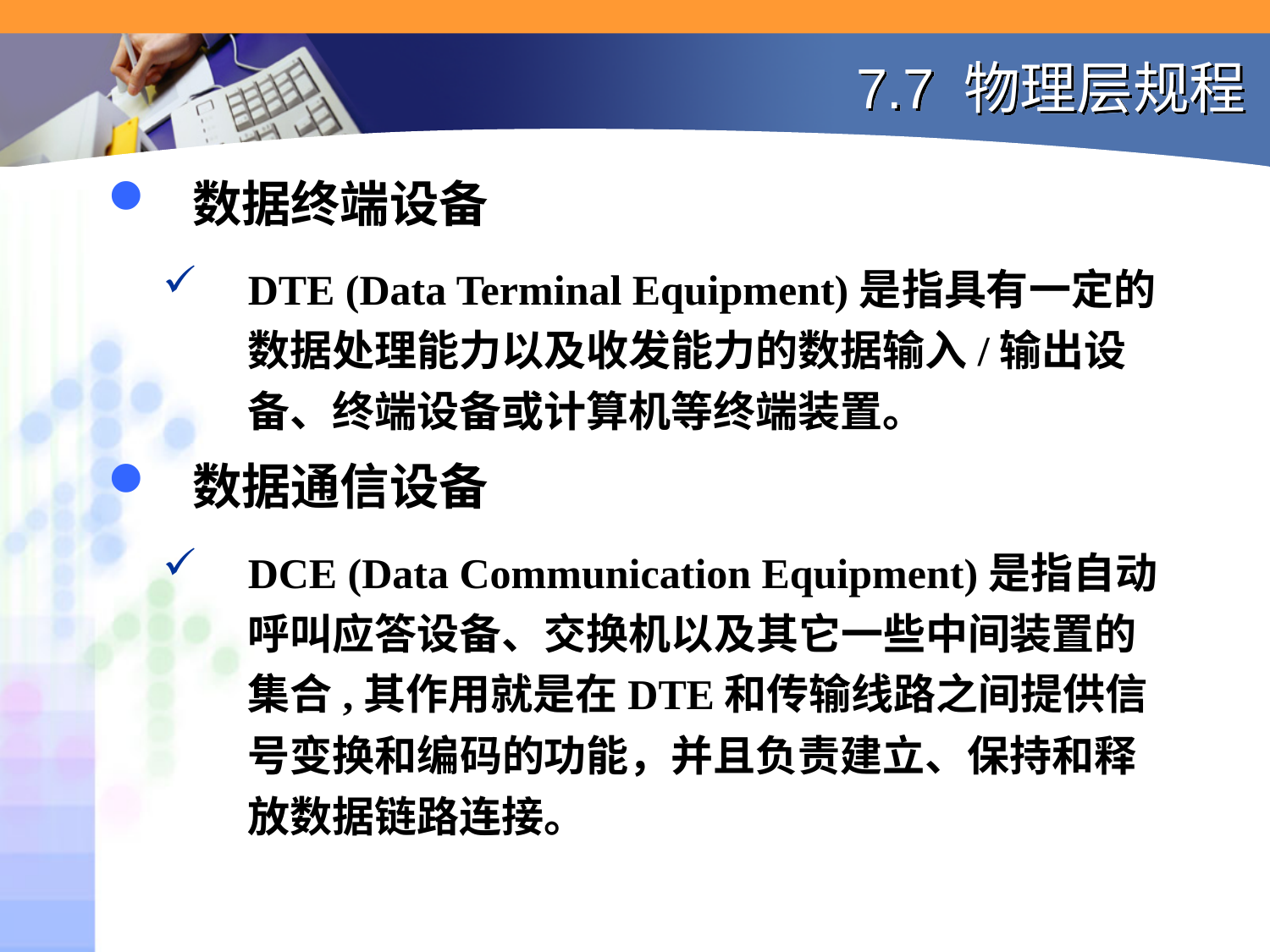

# 7.7 物理层规程
数据终端设备
DTE (Data Terminal Equipment)是指具有一定的数据处理能力以及收发能力的数据输入/输出设备、终端设备或计算机等终端装置。
数据通信设备
DCE (Data Communication Equipment)是指自动呼叫应答设备、交换机以及其它一些中间装置的集合,其作用就是在DTE和传输线路之间提供信号变换和编码的功能，并且负责建立、保持和释放数据链路连接。